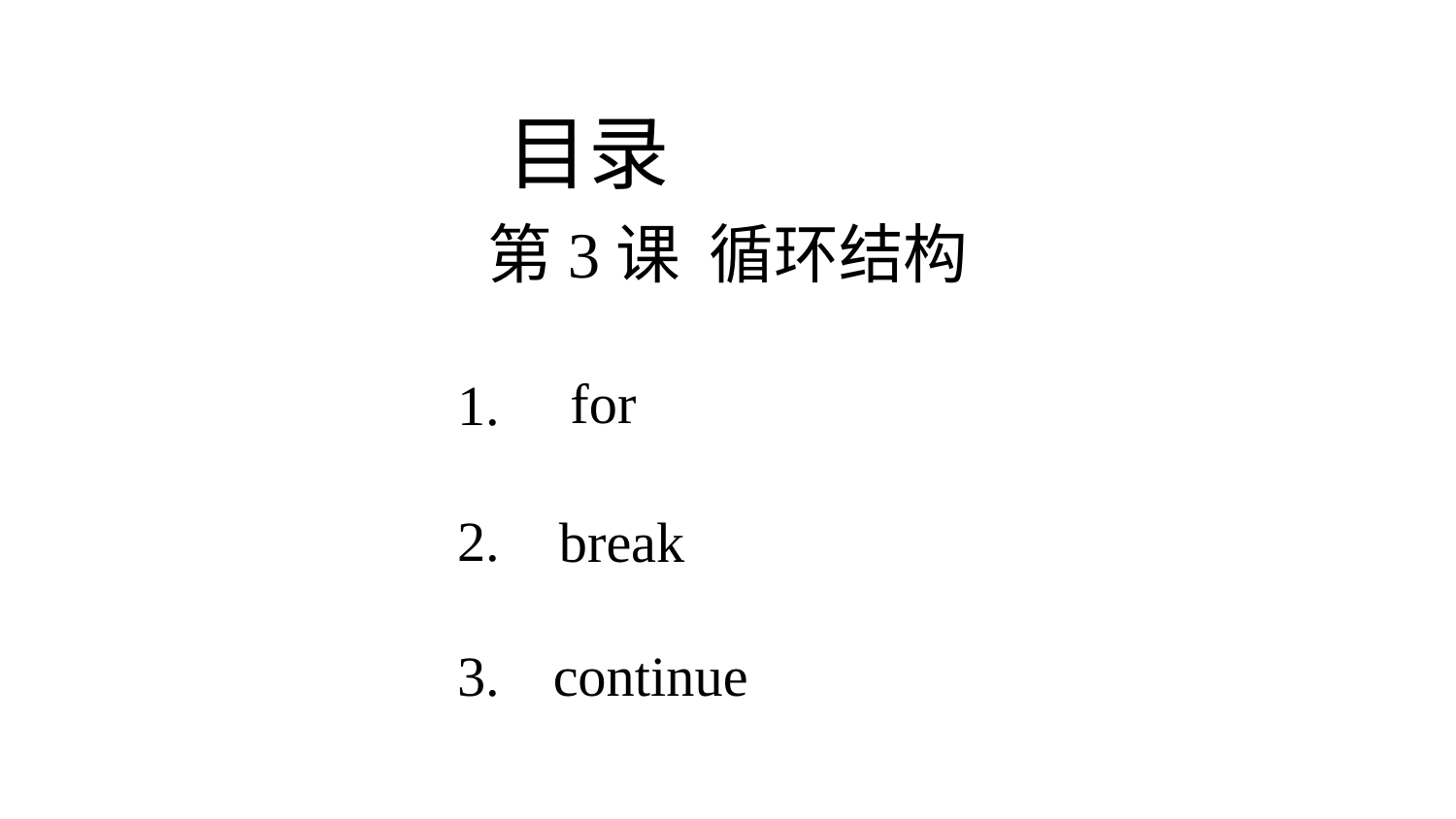

# 目录
第3课  循环结构

 continue
for
break
3